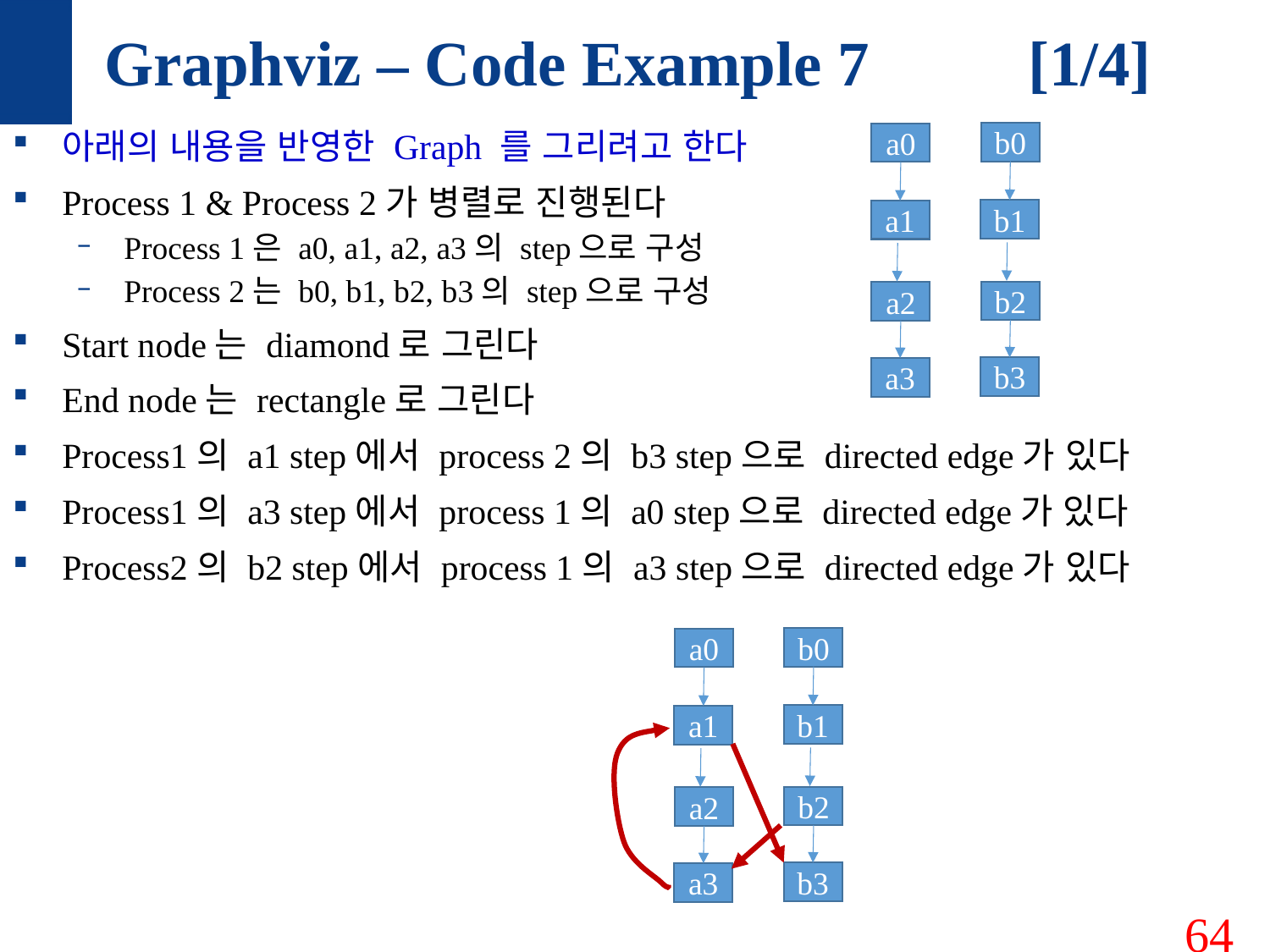

# Graphviz – Code Example 7          [1/4]
아래의 내용을 반영한 Graph 를 그리려고 한다
Process 1 & Process 2가 병렬로 진행된다
Process 1은 a0, a1, a2, a3의 step으로 구성
Process 2는 b0, b1, b2, b3의 step으로 구성
Start node는 diamond로 그린다
End node는 rectangle로 그린다
Process1의 a1 step에서 process 2의 b3 step으로 directed edge가 있다
Process1의 a3 step에서 process 1의 a0 step으로 directed edge가 있다
Process2의 b2 step에서 process 1의 a3 step으로 directed edge가 있다

b0
a0
b1
a1
b2
a2
b3
a3
b0
a0
b1
a1

b2
a2
b3
a3